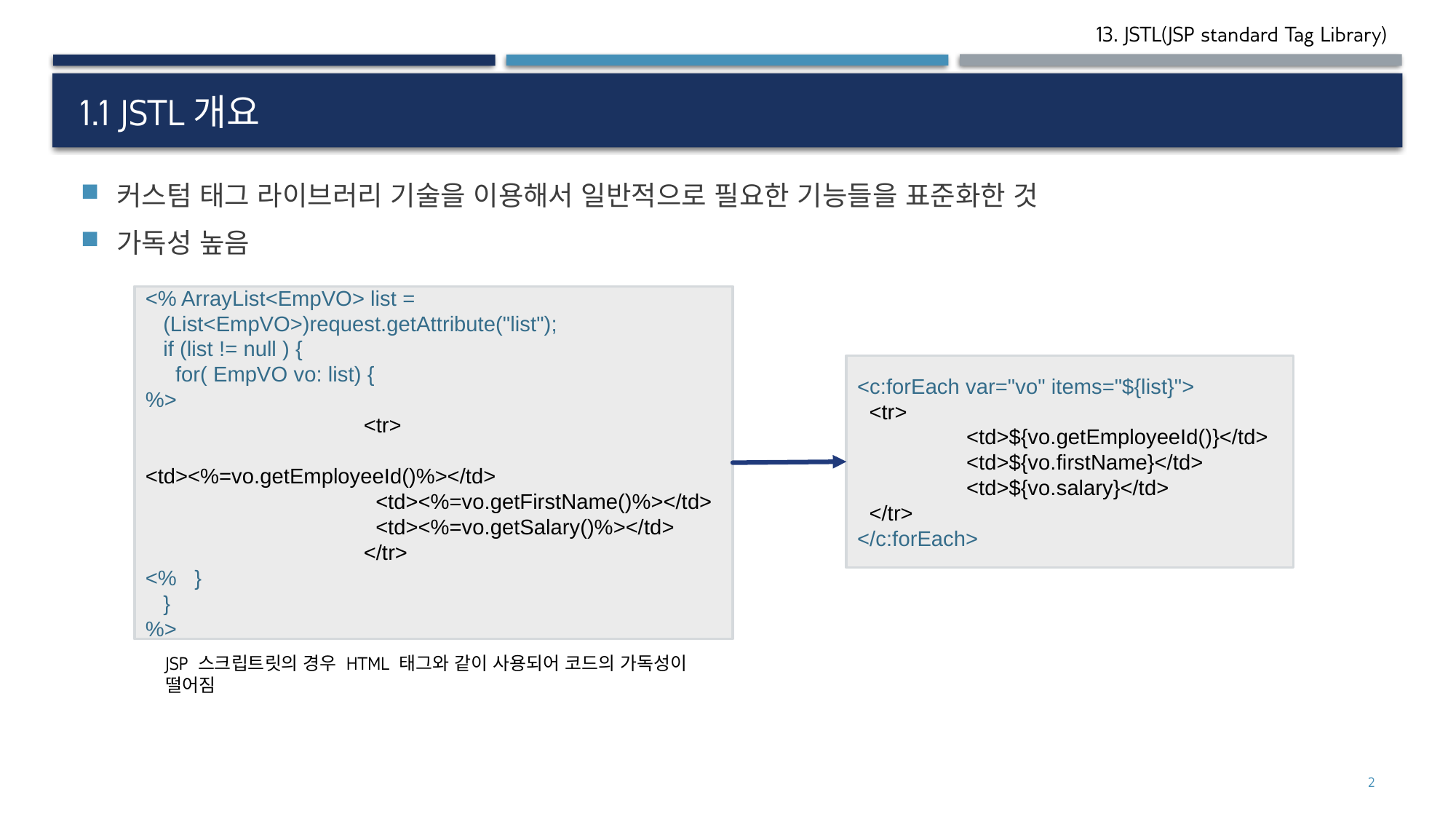

# 1.1 JSTL개요
커스텀 태그 라이브러리 기술을 이용해서 일반적으로 필요한 기능들을 표준화한 것
가독성 높음
<% ArrayList<EmpVO> list =
   (List<EmpVO>)request.getAttribute("list");
   if (list != null ) {
     for( EmpVO vo: list) {
%>
		<tr>
		  <td><%=vo.getEmployeeId()%></td>
		  <td><%=vo.getFirstName()%></td>
		  <td><%=vo.getSalary()%></td>
		</tr>
<%   }
   }
%>

<c:forEach var="vo" items="${list}">
  <tr>
	<td>${vo.getEmployeeId()}</td>
	<td>${vo.firstName}</td>
	<td>${vo.salary}</td>
  </tr>
</c:forEach>

JSP 스크립트릿의 경우 HTML 태그와 같이 사용되어 코드의 가독성이 떨어짐
2